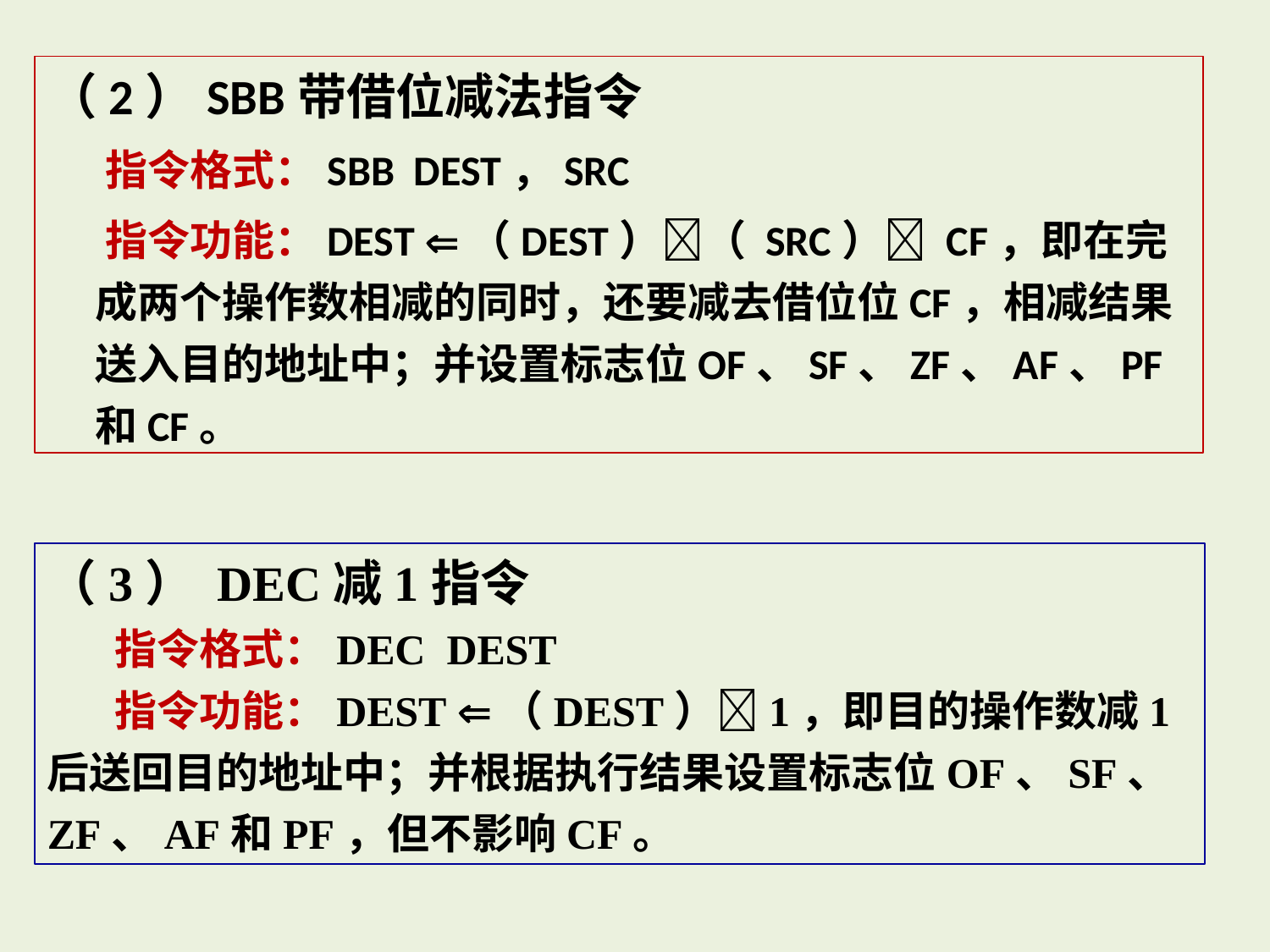

（2）SBB带借位减法指令
     指令格式：SBB  DEST，SRC
     指令功能：DEST ⇐（DEST）−（ SRC）− CF，即在完成两个操作数相减的同时，还要减去借位位CF，相减结果送入目的地址中；并设置标志位OF、SF、ZF、AF、PF和CF。
（3） DEC减1指令
      指令格式：DEC  DEST
      指令功能：DEST ⇐（DEST）−1，即目的操作数减1后送回目的地址中；并根据执行结果设置标志位OF、SF、ZF、AF和PF，但不影响CF。
145